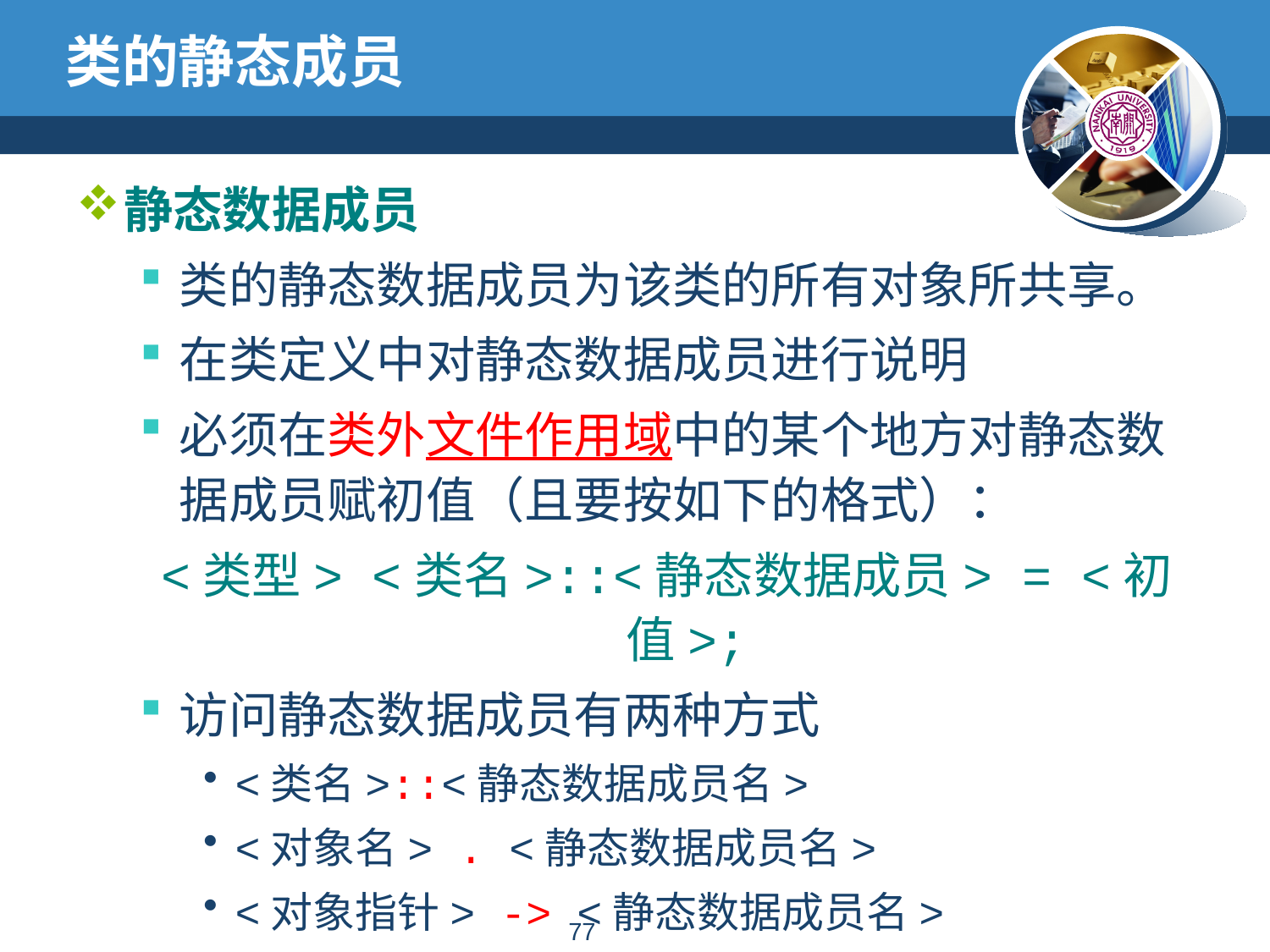

# 类的静态成员
静态数据成员
类的静态数据成员为该类的所有对象所共享。
在类定义中对静态数据成员进行说明
必须在类外文件作用域中的某个地方对静态数据成员赋初值（且要按如下的格式）：
<类型> <类名>::<静态数据成员> = <初值>;
访问静态数据成员有两种方式
<类名>::<静态数据成员名>
<对象名> . <静态数据成员名>
<对象指针> -> <静态数据成员名>
77